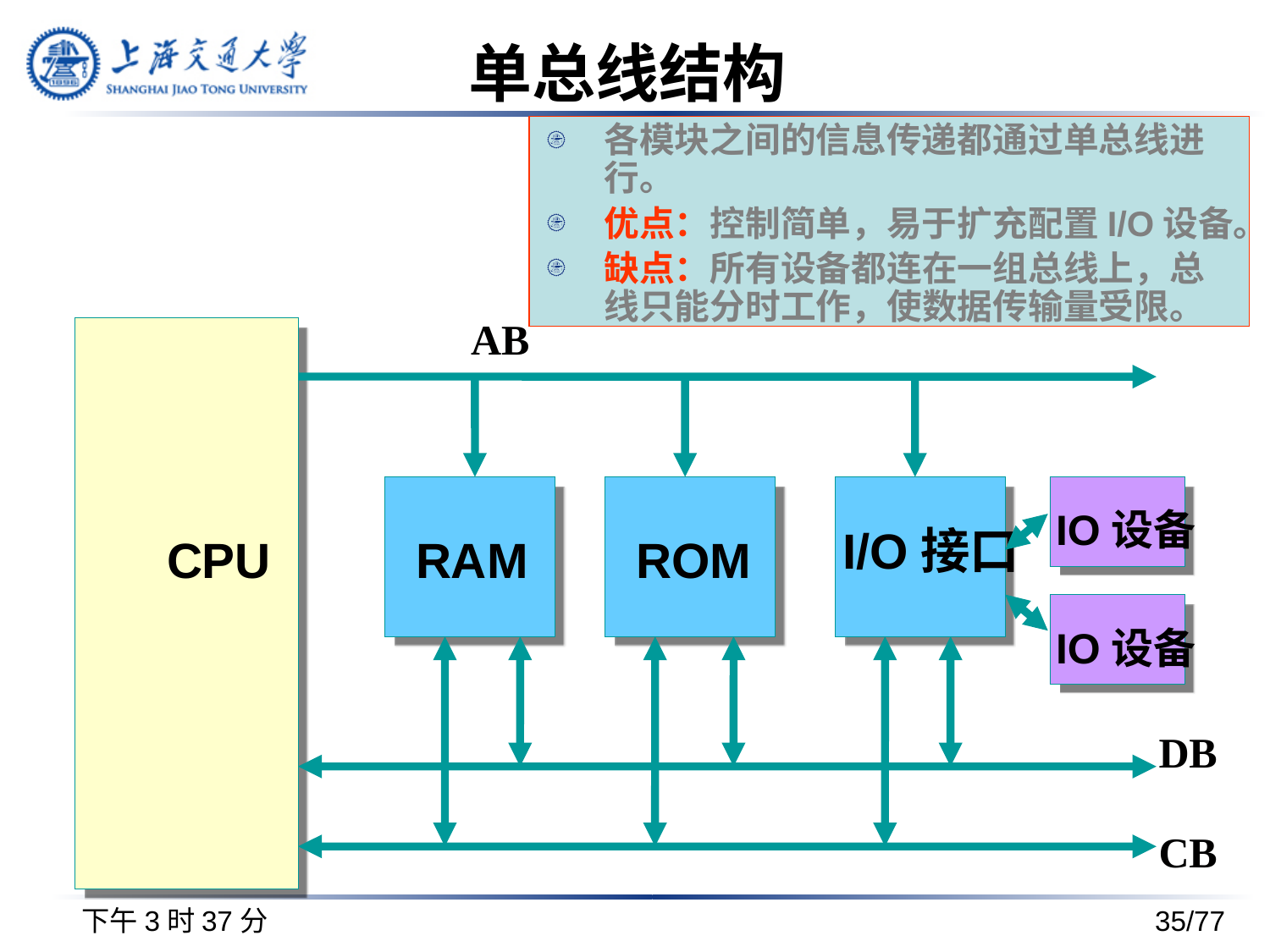

# 单总线结构
各模块之间的信息传递都通过单总线进行。
优点：控制简单，易于扩充配置I/O设备。
缺点：所有设备都连在一组总线上，总线只能分时工作，使数据传输量受限。
AB

IO设备
I/O接口

CPU
RAM
ROM

IO设备

DB

CB

下午3时37分
35/77